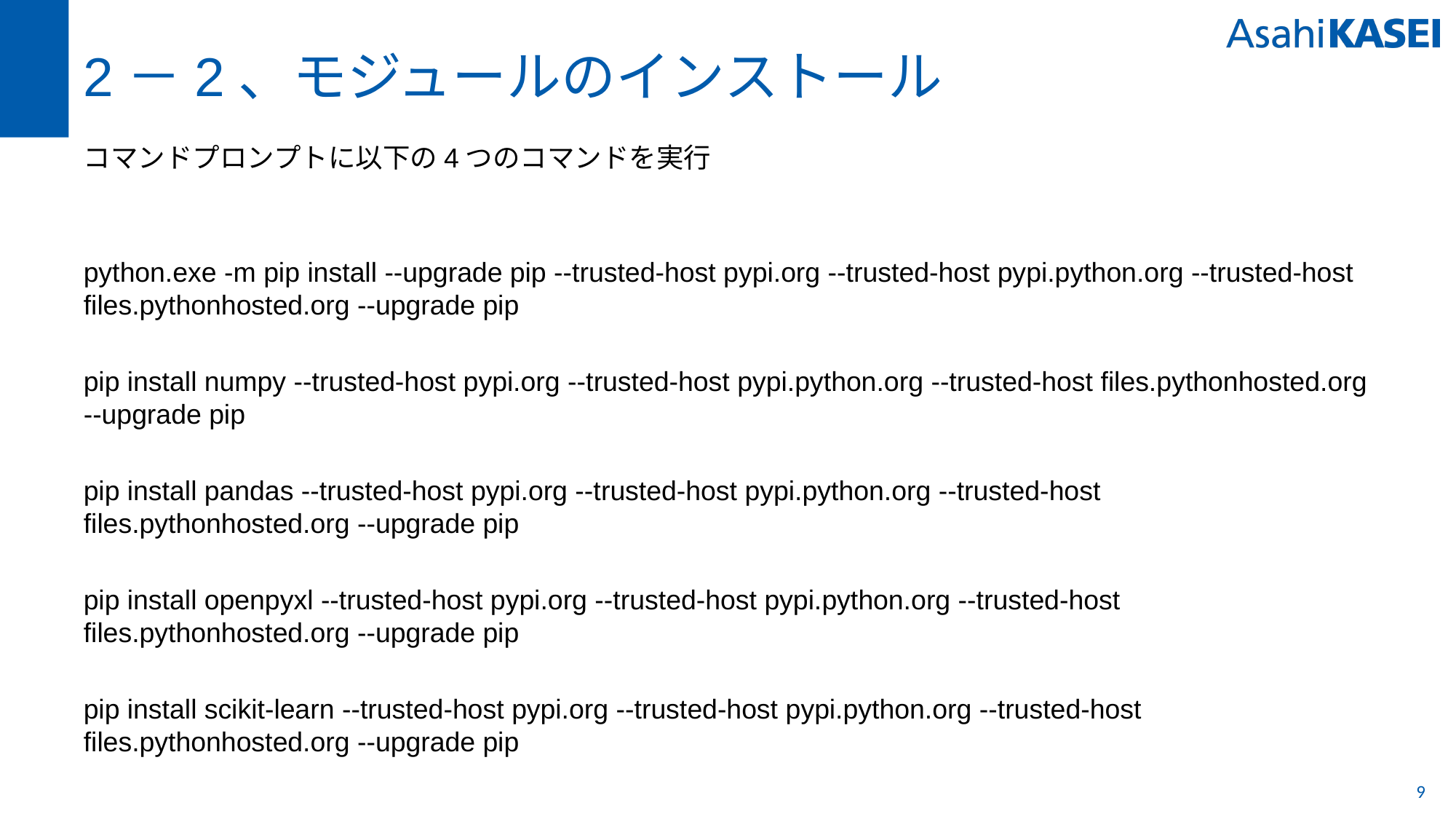

# 2－2、モジュールのインストール
コマンドプロンプトに以下の4つのコマンドを実行

python.exe -m pip install --upgrade pip --trusted-host pypi.org --trusted-host pypi.python.org --trusted-host files.pythonhosted.org --upgrade pip

pip install numpy --trusted-host pypi.org --trusted-host pypi.python.org --trusted-host files.pythonhosted.org --upgrade pip

pip install pandas --trusted-host pypi.org --trusted-host pypi.python.org --trusted-host files.pythonhosted.org --upgrade pip

pip install openpyxl --trusted-host pypi.org --trusted-host pypi.python.org --trusted-host files.pythonhosted.org --upgrade pip

pip install scikit-learn --trusted-host pypi.org --trusted-host pypi.python.org --trusted-host files.pythonhosted.org --upgrade pip